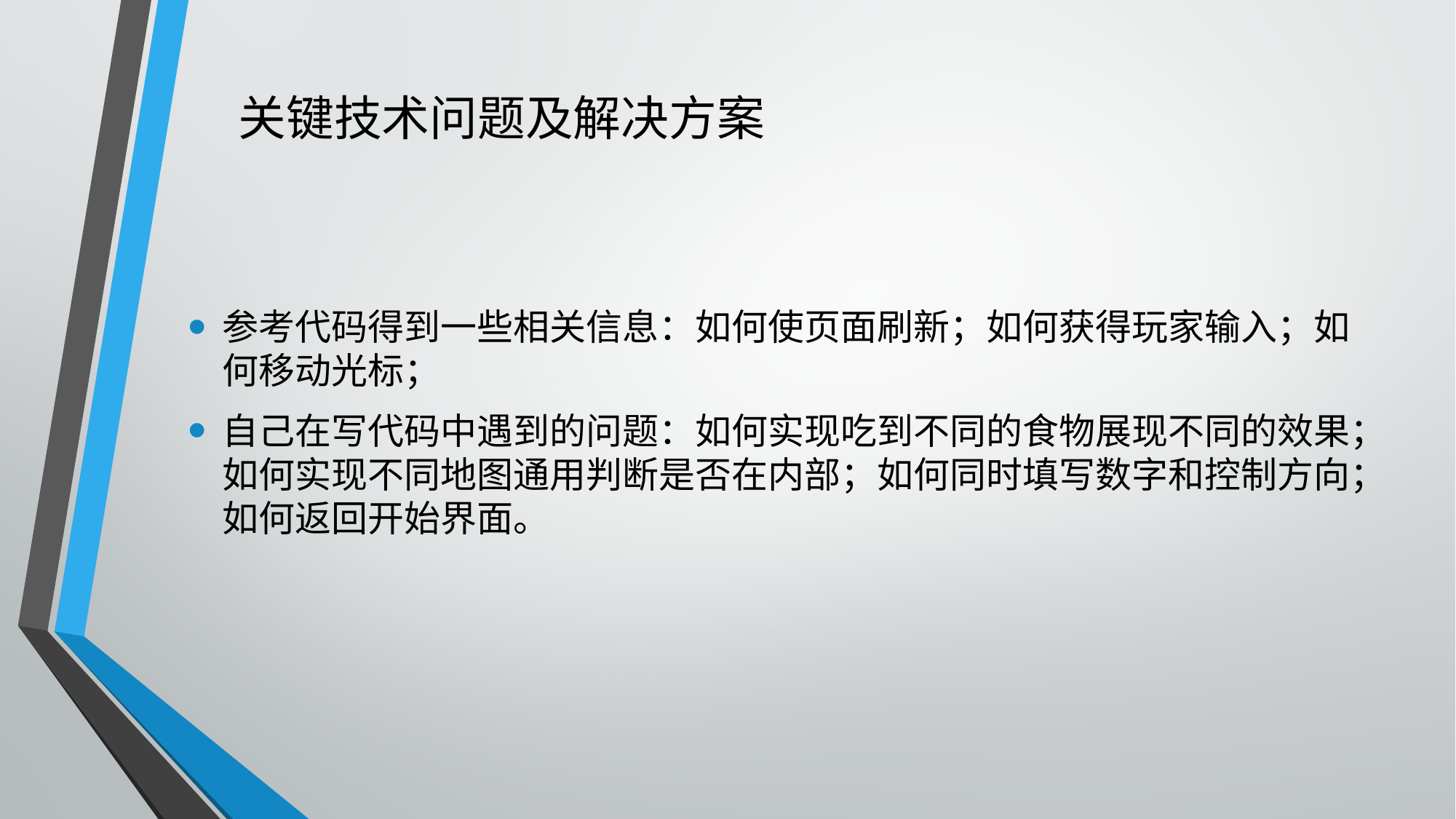

# 关键技术问题及解决方案
参考代码得到一些相关信息：如何使页面刷新；如何获得玩家输入；如何移动光标；
自己在写代码中遇到的问题：如何实现吃到不同的食物展现不同的效果；如何实现不同地图通用判断是否在内部；如何同时填写数字和控制方向；如何返回开始界面。